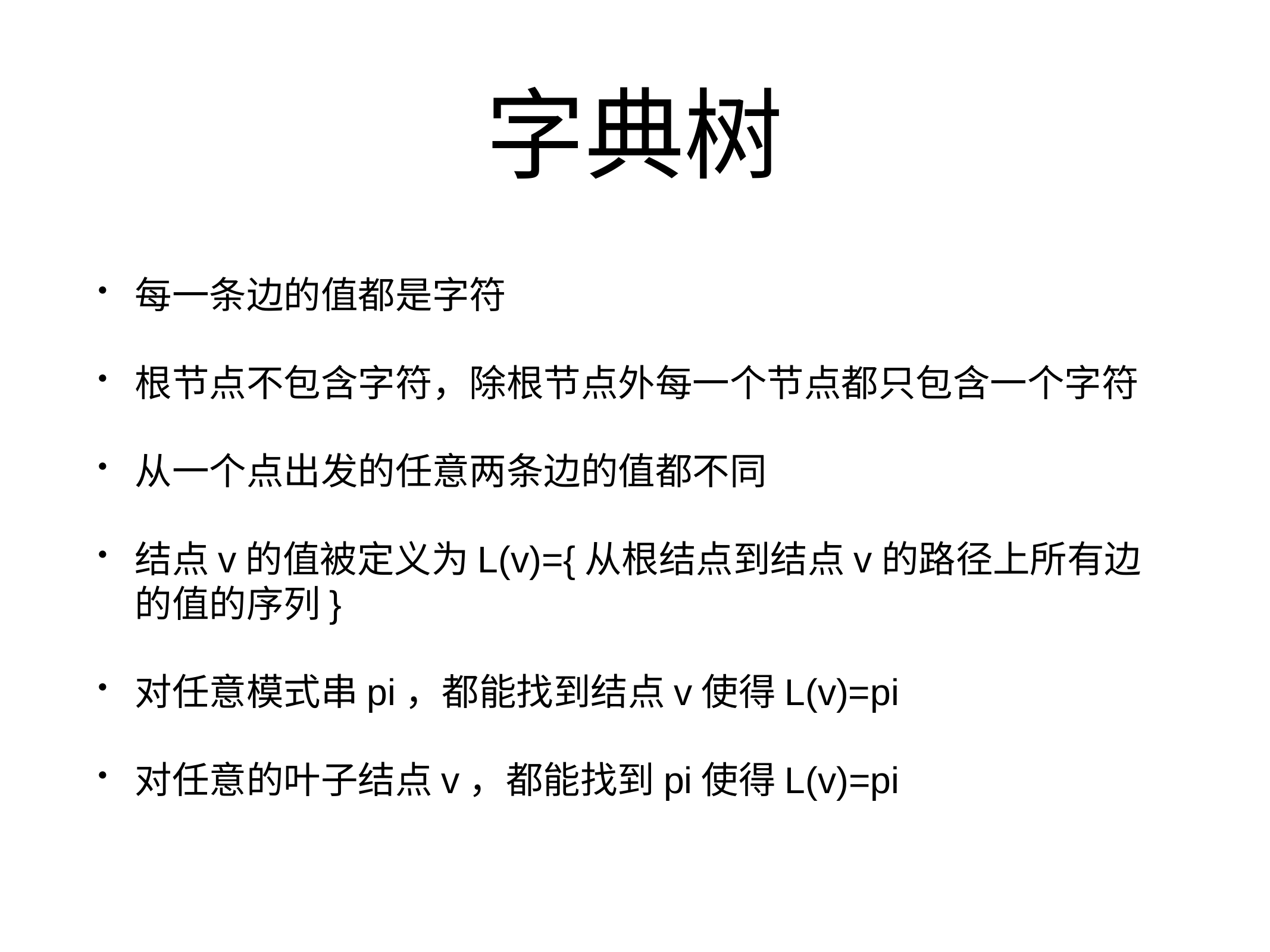

# 字典树
每一条边的值都是字符
根节点不包含字符，除根节点外每一个节点都只包含一个字符
从一个点出发的任意两条边的值都不同
结点v的值被定义为L(v)={从根结点到结点v的路径上所有边的值的序列}
对任意模式串pi，都能找到结点v使得L(v)=pi
对任意的叶子结点v，都能找到pi使得L(v)=pi